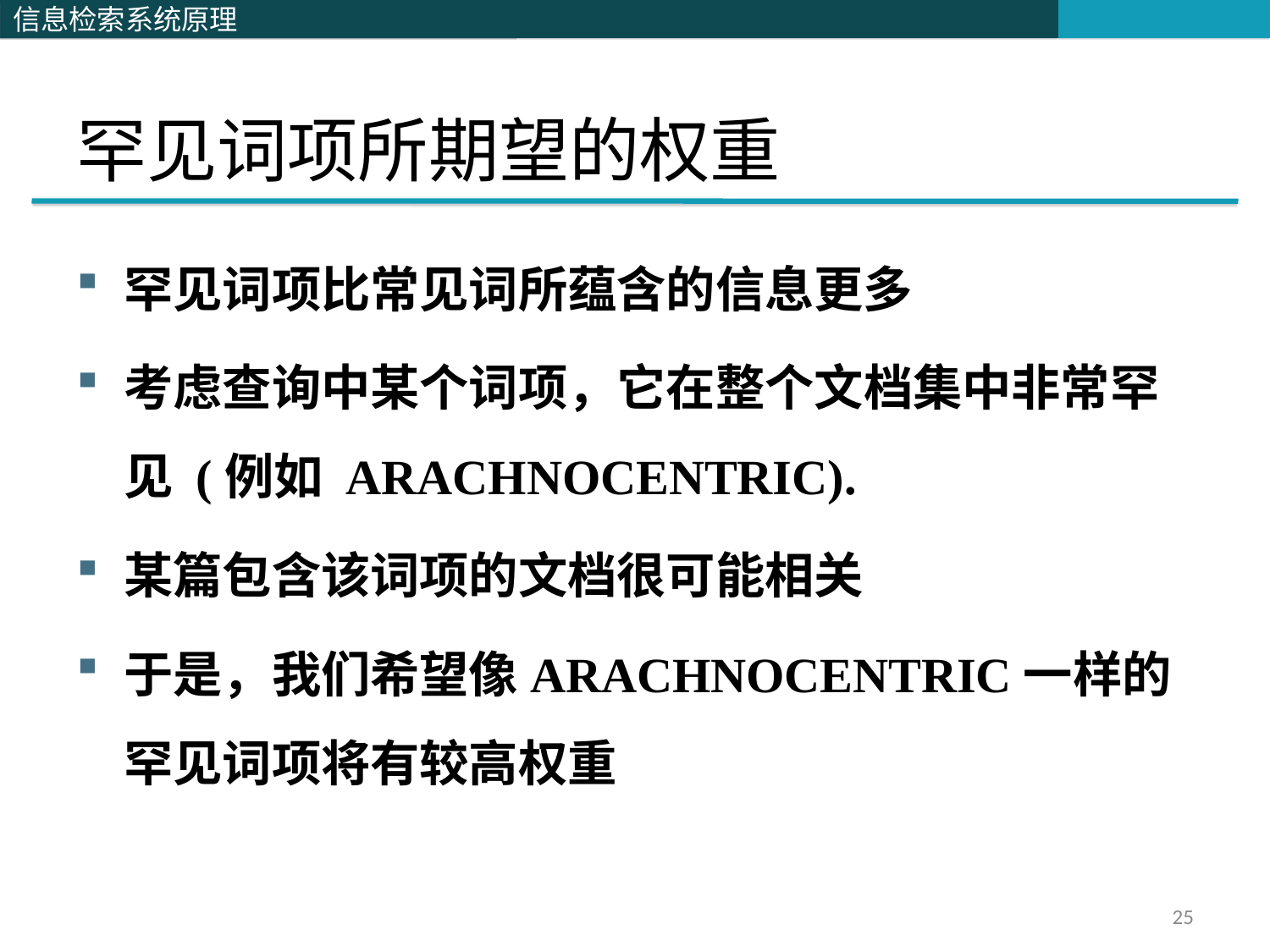

# 罕见词项所期望的权重
罕见词项比常见词所蕴含的信息更多
考虑查询中某个词项，它在整个文档集中非常罕见 (例如 ARACHNOCENTRIC).
某篇包含该词项的文档很可能相关
于是，我们希望像ARACHNOCENTRIC一样的罕见词项将有较高权重
25